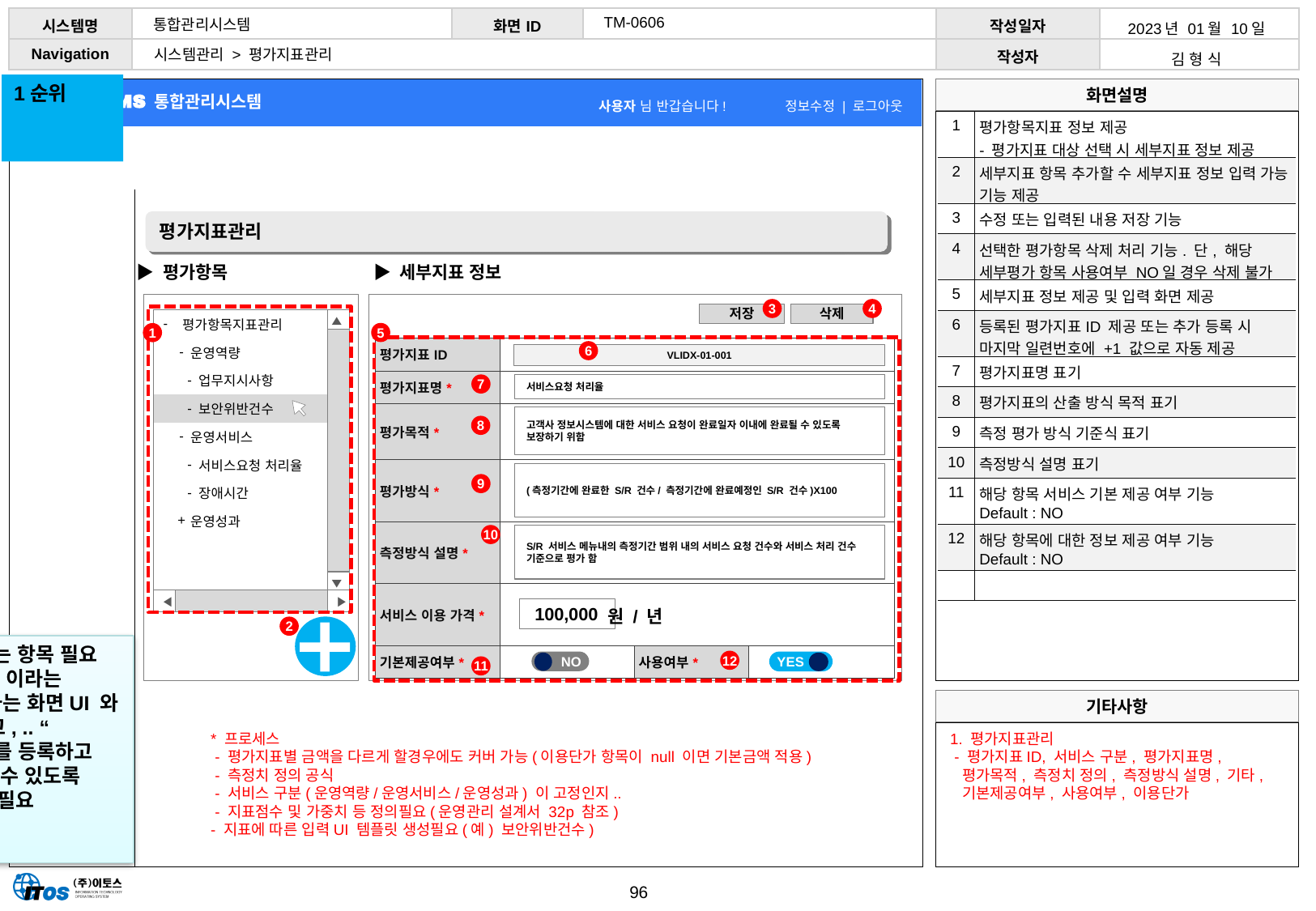

TM-0606
통합관리시스템
| 2023년 01월 10일 |
| --- |
| 김 형 식 |
시스템관리 > 평가지표관리
1순위
| 1 | 평가항목지표 정보 제공 - 평가지표 대상 선택 시 세부지표 정보 제공 |
| --- | --- |
| 2 | 세부지표 항목 추가할 수 세부지표 정보 입력 가능 기능 제공 |
| 3 | 수정 또는 입력된 내용 저장 기능 |
| 4 | 선택한 평가항목 삭제 처리 기능. 단, 해당 세부평가 항목 사용여부 NO일 경우 삭제 불가 |
| 5 | 세부지표 정보 제공 및 입력 화면 제공 |
| 6 | 등록된 평가지표ID 제공 또는 추가 등록 시 마지막 일련번호에 +1 값으로 자동 제공 |
| 7 | 평가지표명 표기 |
| 8 | 평가지표의 산출 방식 목적 표기 |
| 9 | 측정 평가 방식 기준식 표기 |
| 10 | 측정방식 설명 표기 |
| 11 | 해당 항목 서비스 기본 제공 여부 기능 Default : NO |
| 12 | 해당 항목에 대한 정보 제공 여부 기능 Default : NO |
|  |  |
평가지표관리
▶ 평가항목
▶ 세부지표 정보

3
4
저장
삭제

| - | 평가항목지표관리 |  |  |
| --- | --- | --- | --- |
|  | - | 운영역량 |  |
|  |  | - | 업무지시사항 |
|  |  | - | 보안위반건수 |
|  | - | 운영서비스 |  |
|  |  | - | 서비스요청 처리율 |
|  |  | - | 장애시간 |
|  | + | 운영성과 |  |
|  |  |  |  |
|  |  |  |  |
◀

▶
5
1

| 평가지표ID |  |  |  |
| --- | --- | --- | --- |
| 평가지표명\* |  |  |  |
| 평가목적\* |  |  |  |
| 평가방식\* |  |  |  |
| 측정방식 설명\* |  |  |  |
| 서비스 이용 가격\* |  |  |  |
| 기본제공여부\* |  | 사용여부\* |  |
6
VLIDX-01-001
7
서비스요청 처리율

고객사 정보시스템에 대한 서비스 요청이 완료일자 이내에 완료될 수 있도록 보장하기 위함
8
(측정기간에 완료한 S/R 건수/ 측정기간에 완료예정인 S/R 건수)X100
9
◀

▶
10
S/R 서비스 메뉴내의 측정기간 범위 내의 서비스 요청 건수와 서비스 처리 건수 기준으로 평가 함
100,000
원 / 년

2
평가지표에 해당하는 UI 매핑하는 항목 필요
정리하면.. “서비스요청 처리율” 이라는 평가지표를 만들고, 이에 해당 하는 화면UI 와 계산을 처리하는 백엔드 를 만들고, .. “서비스요청 처리율” 이라는 메뉴를 등록하고 화면에서 해당메뉴 클릭시 표출될수 있도록 화면url 과 메뉴 매핑 하는 기능 필요
12
NO

YES

11
* 프로세스
 - 평가지표별 금액을 다르게 할경우에도 커버 가능(이용단가 항목이 null 이면 기본금액 적용)
 - 측정치 정의 공식
 - 서비스 구분(운영역량/운영서비스/운영성과) 이 고정인지..
 - 지표점수 및 가중치 등 정의필요(운영관리 설계서 32p 참조)
- 지표에 따른 입력UI 템플릿 생성필요(예) 보안위반건수)
1. 평가지표관리
 - 평가지표ID, 서비스 구분, 평가지표명, 평가목적, 측정치 정의, 측정방식 설명, 기타, 기본제공여부, 사용여부, 이용단가